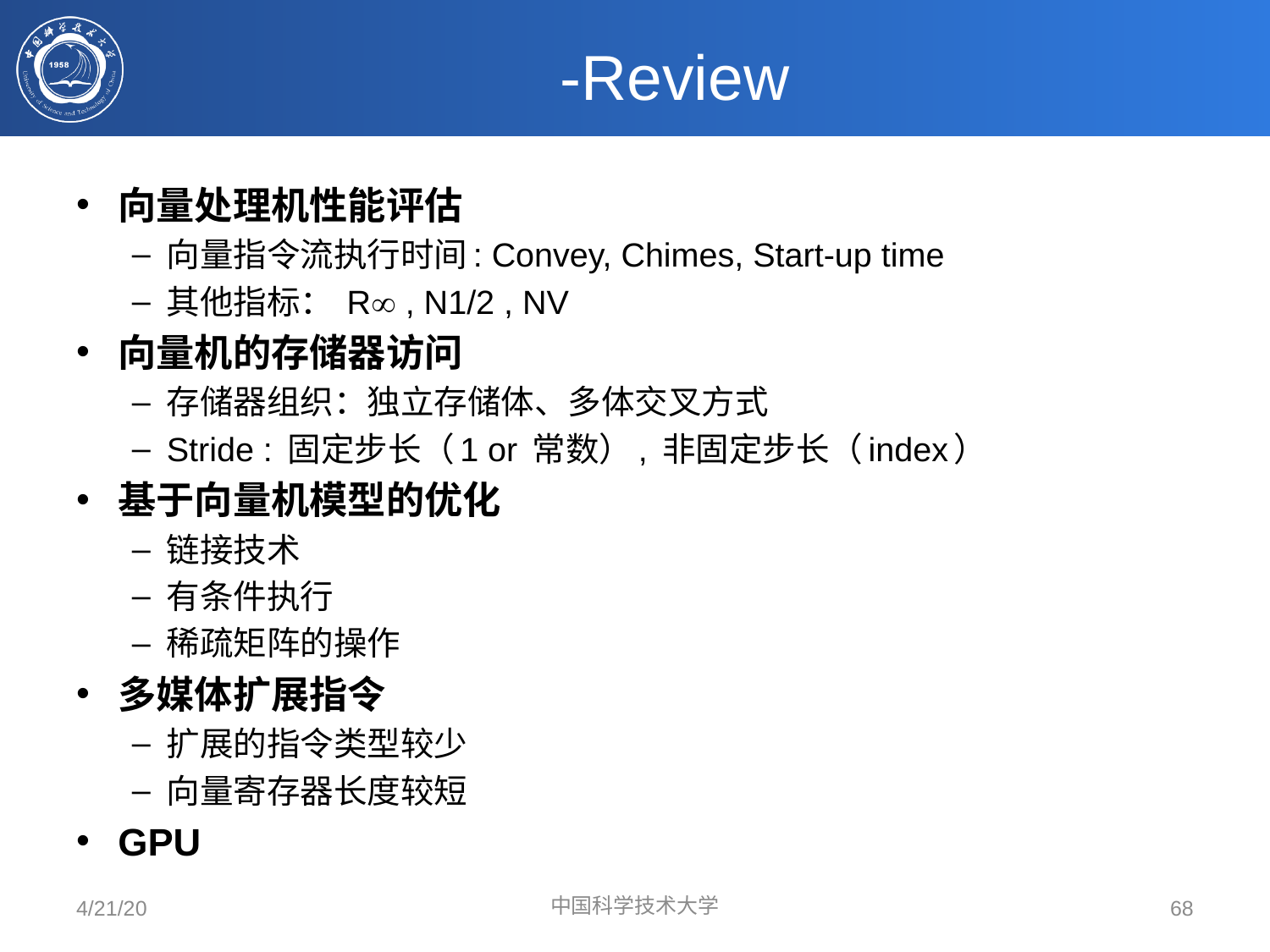

# -Review
向量处理机性能评估
向量指令流执行时间: Convey, Chimes, Start-up time
其他指标： R∞ , N1/2 , NV
向量机的存储器访问
存储器组织：独立存储体、多体交叉方式
Stride : 固定步长（1 or 常数）, 非固定步长（index）
基于向量机模型的优化
链接技术
有条件执行
稀疏矩阵的操作
多媒体扩展指令
扩展的指令类型较少
向量寄存器长度较短
GPU

4/21/20
中国科学技术大学
68